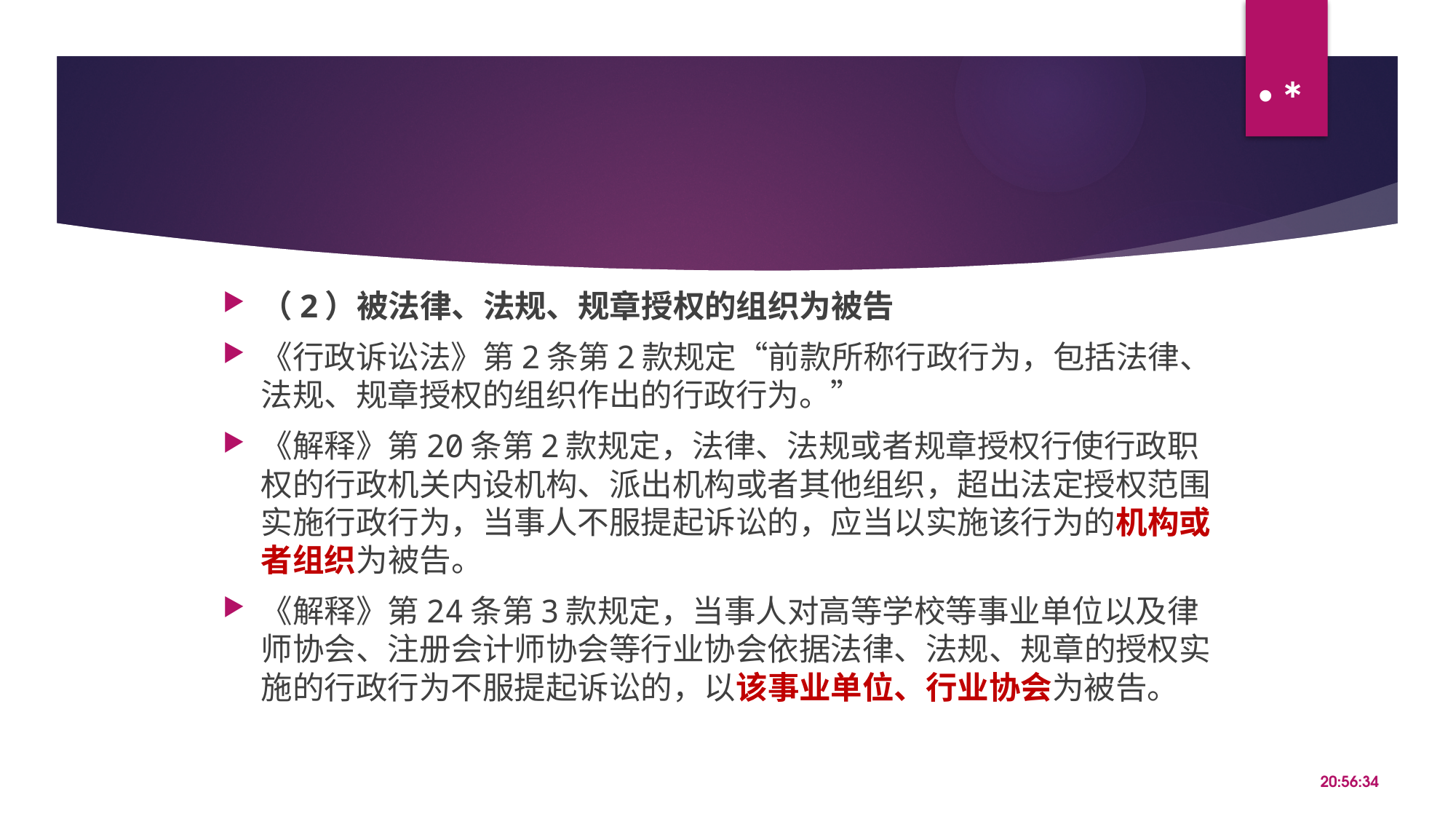

*
#
（2）被法律、法规、规章授权的组织为被告
《行政诉讼法》第2条第2款规定“前款所称行政行为，包括法律、法规、规章授权的组织作出的行政行为。”
《解释》第20条第2款规定，法律、法规或者规章授权行使行政职权的行政机关内设机构、派出机构或者其他组织，超出法定授权范围实施行政行为，当事人不服提起诉讼的，应当以实施该行为的机构或者组织为被告。
《解释》第24条第3款规定，当事人对高等学校等事业单位以及律师协会、注册会计师协会等行业协会依据法律、法规、规章的授权实施的行政行为不服提起诉讼的，以该事业单位、行业协会为被告。

20:56:34